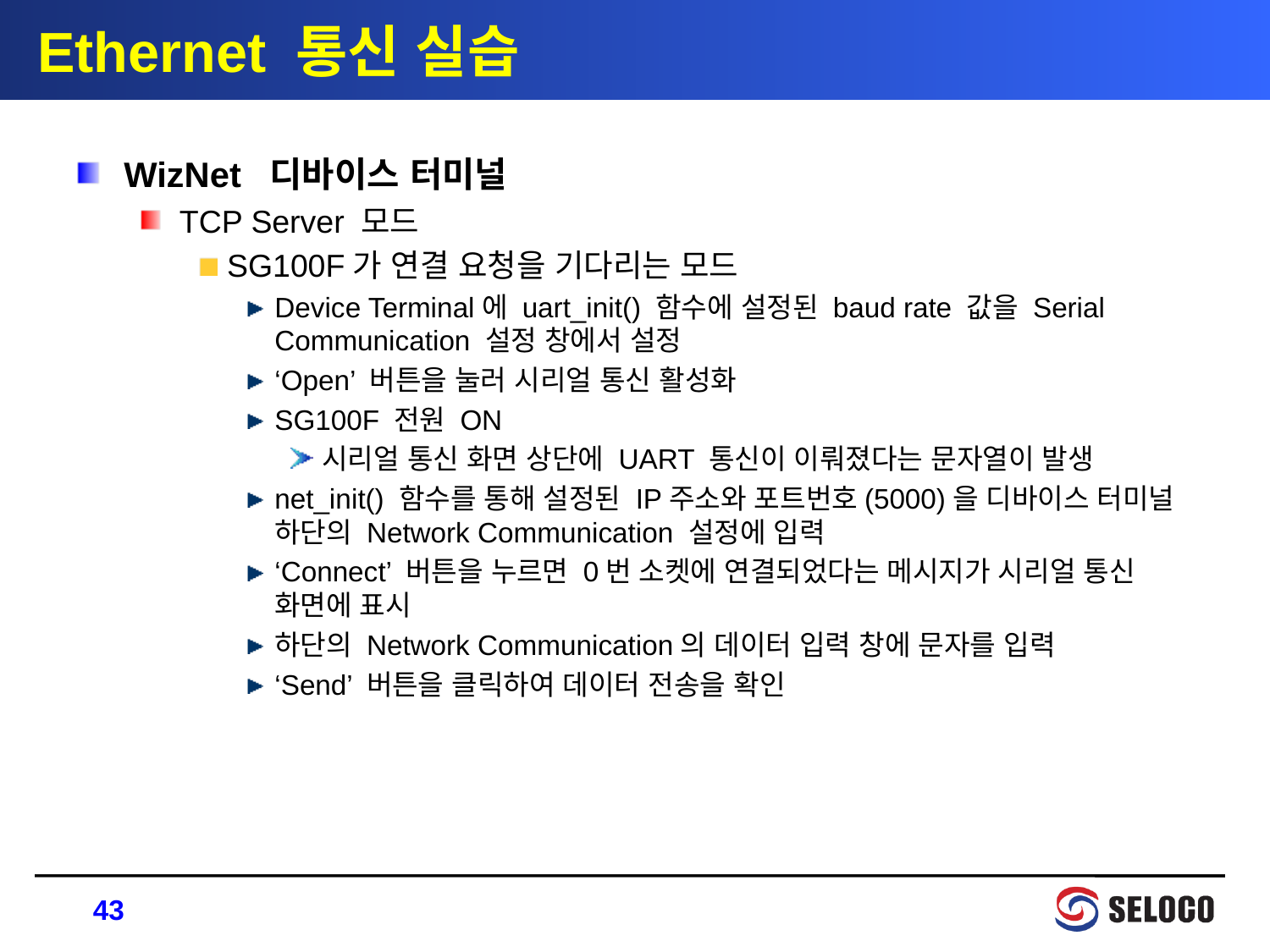

# Ethernet 통신 실습
WizNet  디바이스 터미널
TCP Server 모드
SG100F가 연결 요청을 기다리는 모드
Device Terminal에 uart_init() 함수에 설정된 baud rate 값을 Serial Communication 설정 창에서 설정
‘Open’ 버튼을 눌러 시리얼 통신 활성화
SG100F 전원 ON
시리얼 통신 화면 상단에 UART 통신이 이뤄졌다는 문자열이 발생
net_init() 함수를 통해 설정된 IP주소와 포트번호(5000)을 디바이스 터미널 하단의 Network Communication 설정에 입력
‘Connect’ 버튼을 누르면 0번 소켓에 연결되었다는 메시지가 시리얼 통신 화면에 표시
하단의 Network Communication의 데이터 입력 창에 문자를 입력
‘Send’ 버튼을 클릭하여 데이터 전송을 확인
43